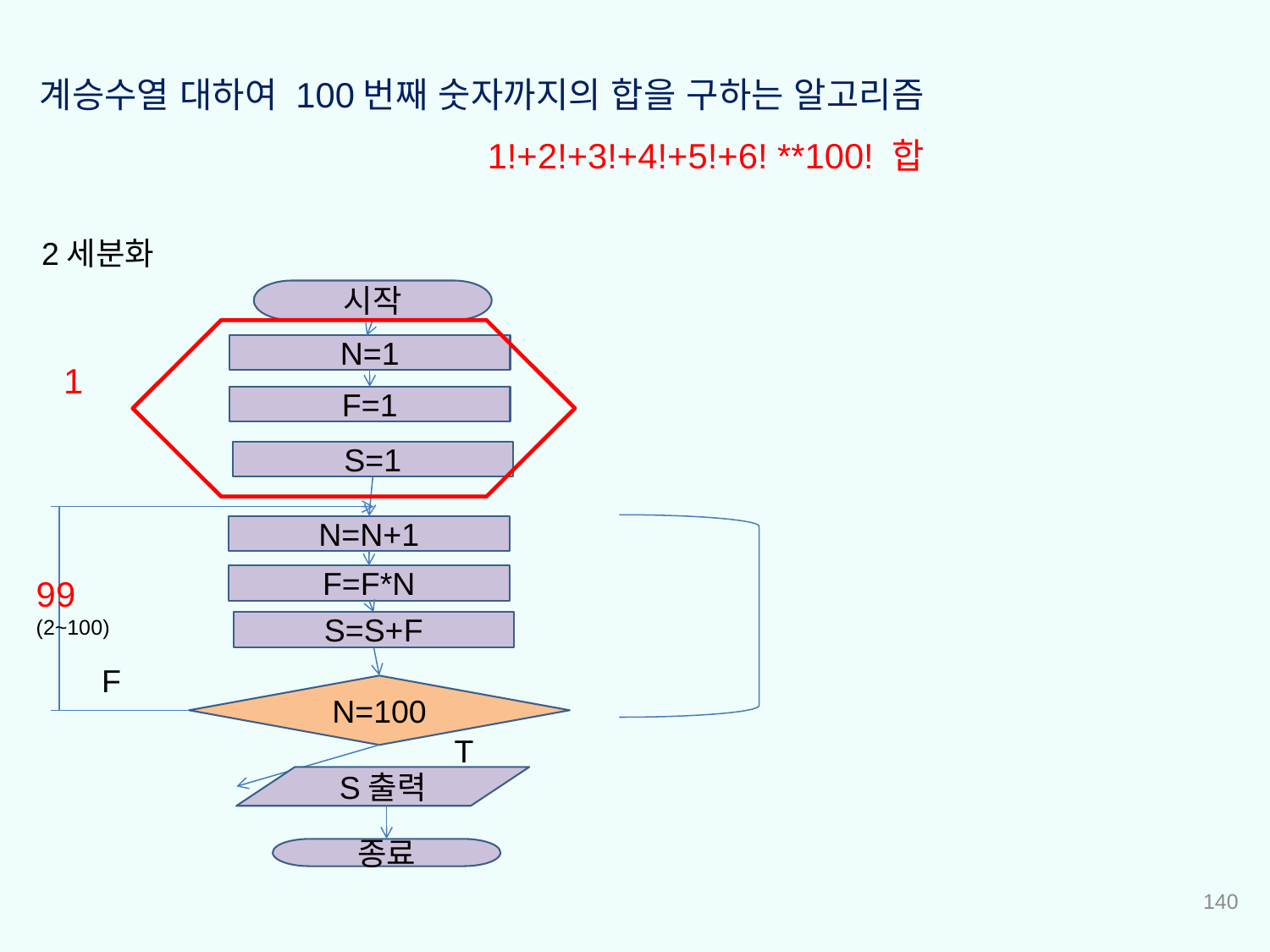

계승수열 대하여 100번째 숫자까지의 합을 구하는 알고리즘
1!+2!+3!+4!+5!+6! **100! 합
2세분화
시작

N=1
1
F=1
S=1

N=N+1
99
(2~100)
F=F*N
S=S+F
F
N=100
T
S출력
종료
140